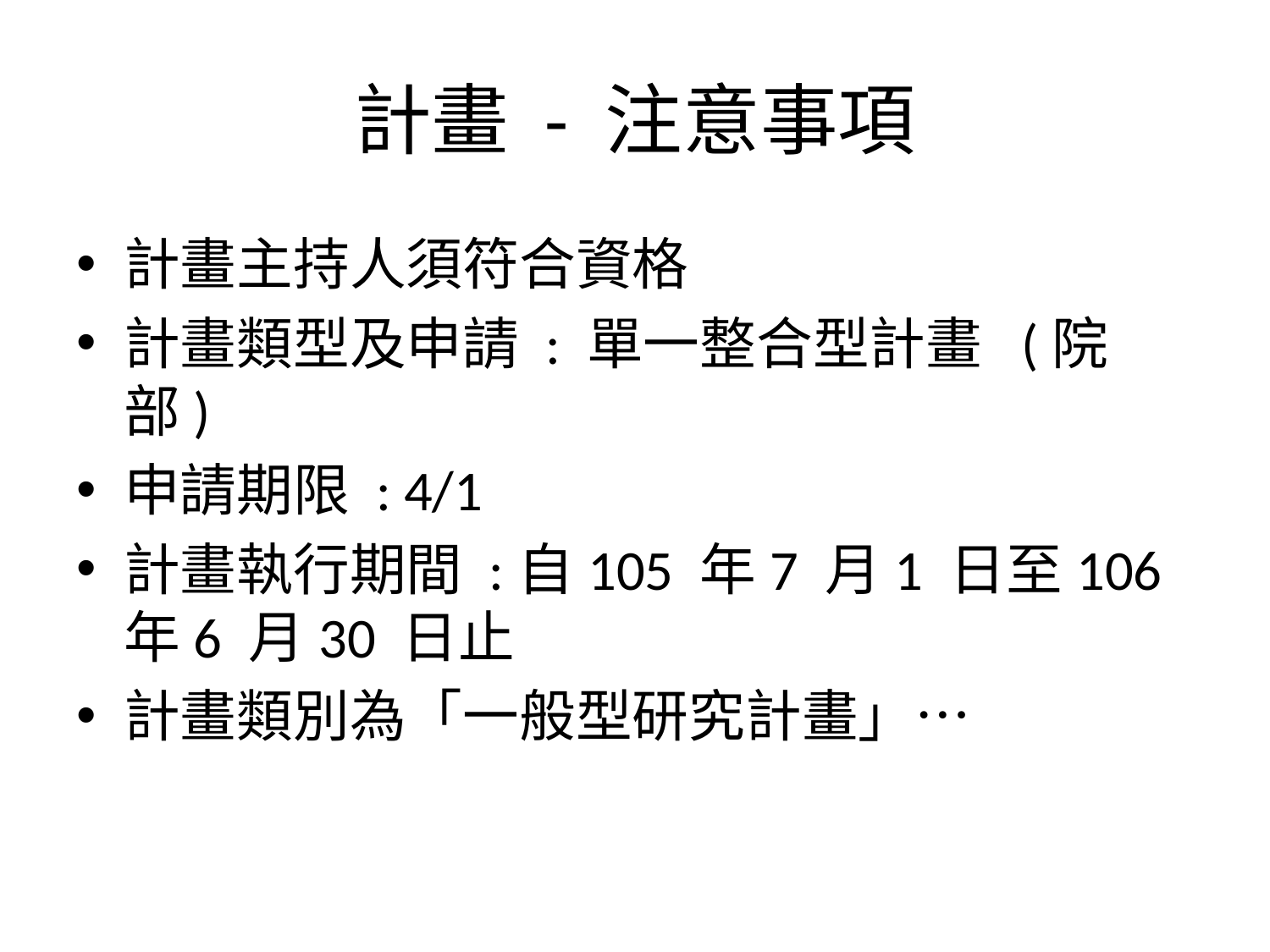

# 計畫 - 注意事項
計畫主持人須符合資格
計畫類型及申請 : 單一整合型計畫  (院部)
申請期限 : 4/1
計畫執行期間 :自105 年7 月1 日至106 年6 月30 日止
計畫類別為「一般型研究計畫」…